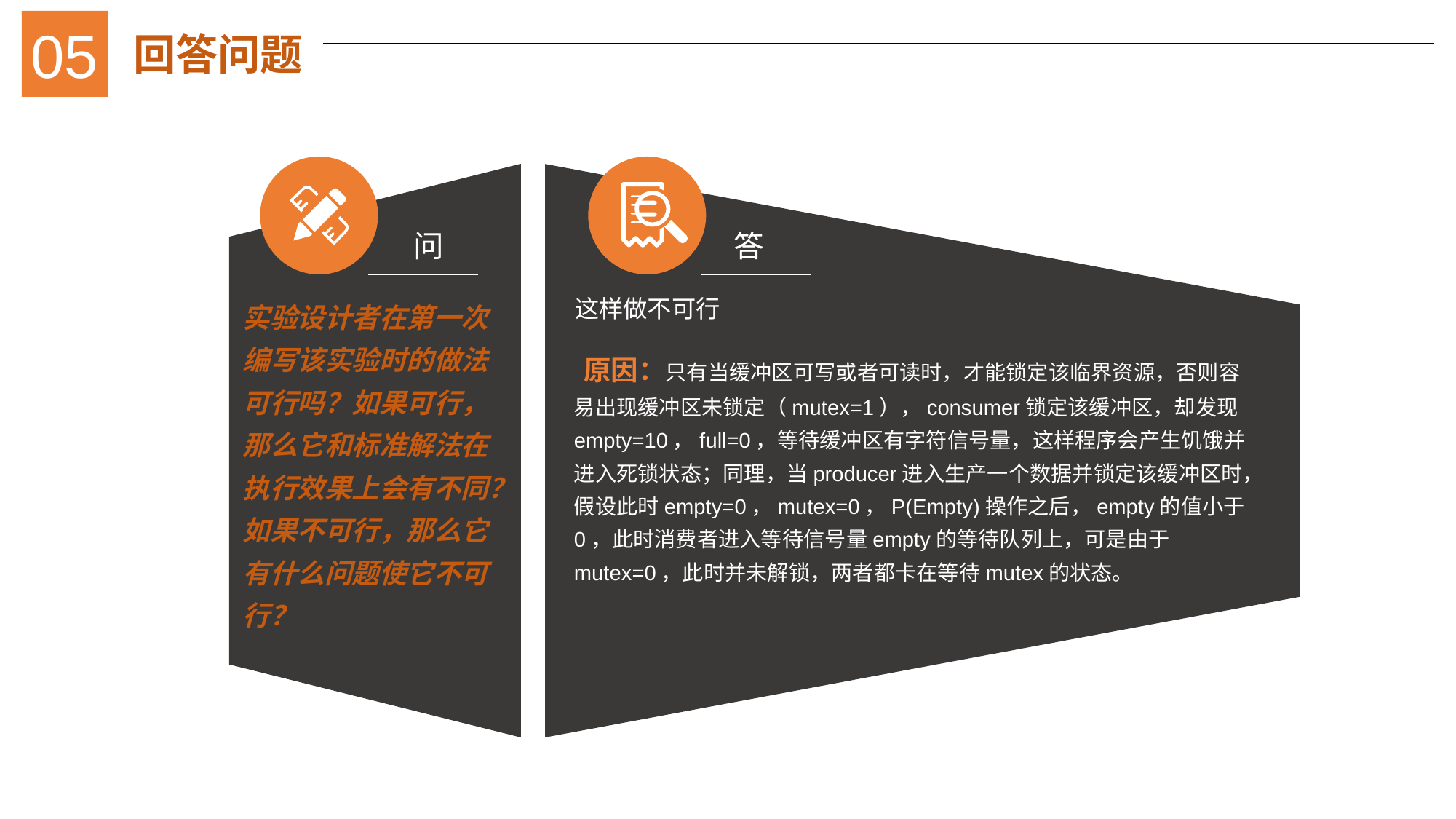

05
回答问题
05

问
答
实验设计者在第一次编写该实验时的做法可行吗？如果可行，那么它和标准解法在执行效果上会有不同？如果不可行，那么它有什么问题使它不可行？
这样做不可行

 原因：只有当缓冲区可写或者可读时，才能锁定该临界资源，否则容易出现缓冲区未锁定（mutex=1），consumer锁定该缓冲区，却发现empty=10，full=0，等待缓冲区有字符信号量，这样程序会产生饥饿并进入死锁状态；同理，当producer进入生产一个数据并锁定该缓冲区时，假设此时empty=0，mutex=0，P(Empty)操作之后，empty的值小于0，此时消费者进入等待信号量empty的等待队列上，可是由于mutex=0，此时并未解锁，两者都卡在等待mutex的状态。